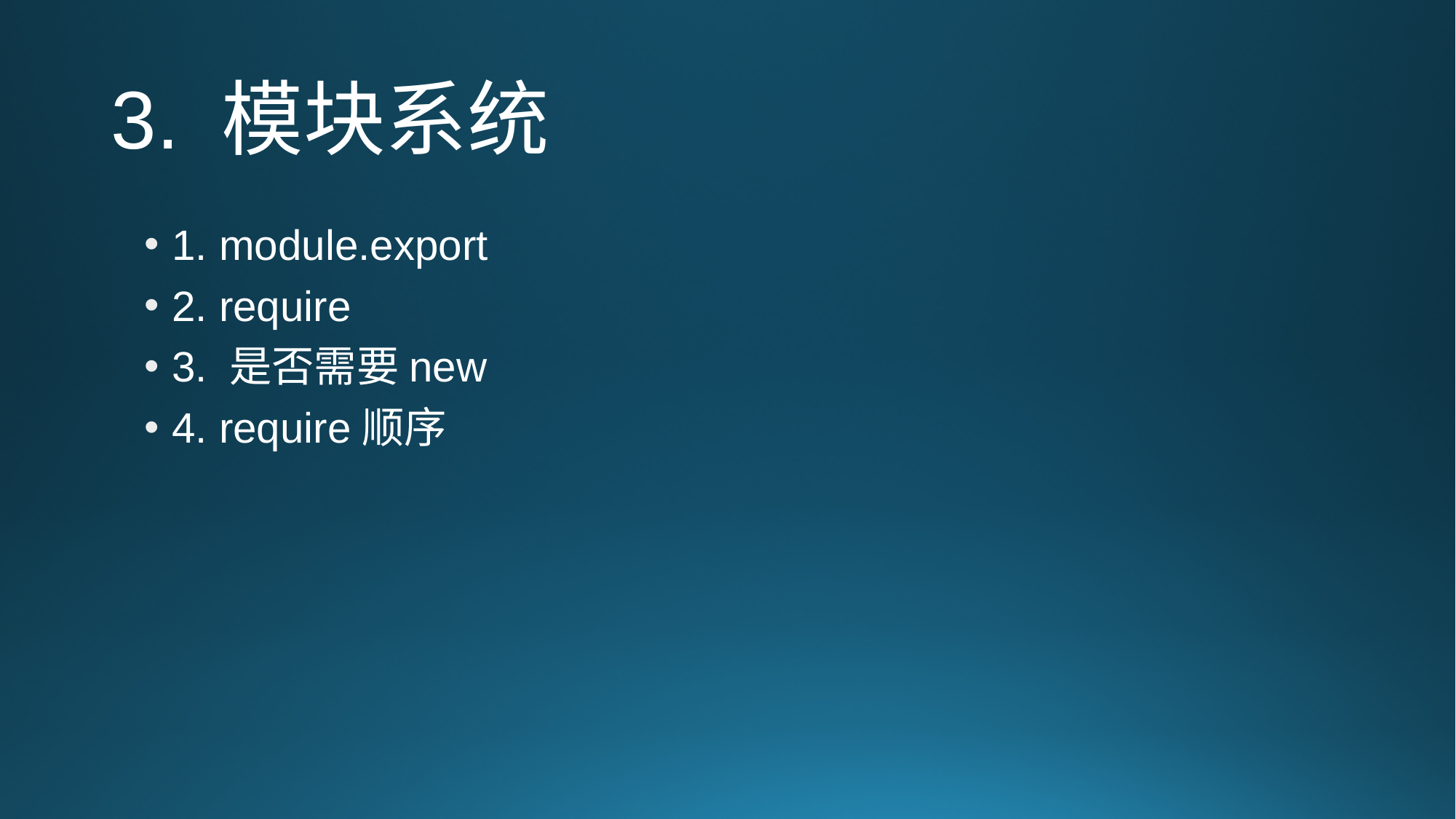

# 3. 模块系统
1. module.export
2. require
3. 是否需要new
4. require顺序